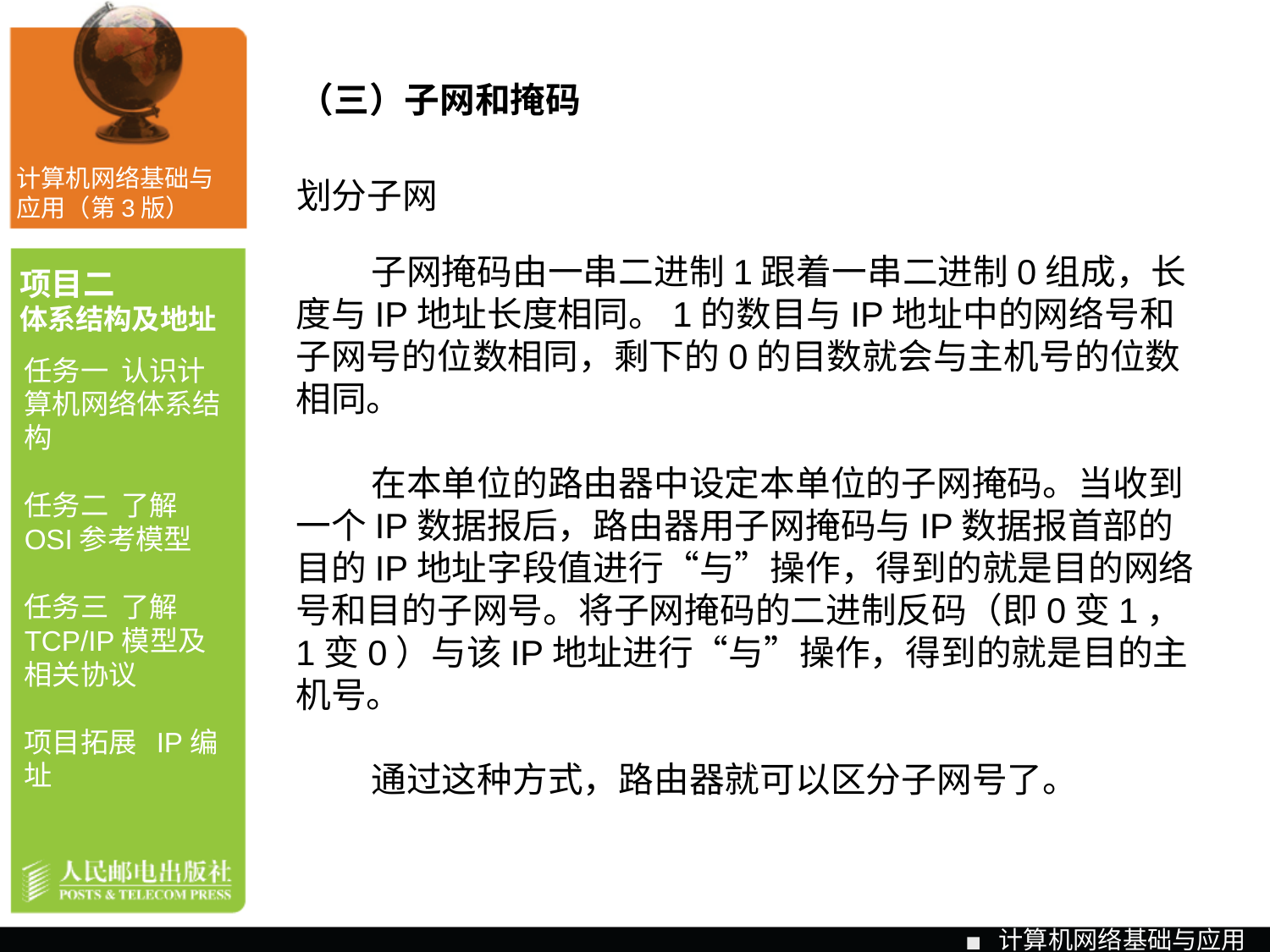

（三）子网和掩码
计算机网络基础与应用（第3版）
划分子网
子网掩码由一串二进制1跟着一串二进制0组成，长度与IP地址长度相同。1的数目与IP地址中的网络号和子网号的位数相同，剩下的0的目数就会与主机号的位数相同。

在本单位的路由器中设定本单位的子网掩码。当收到一个IP数据报后，路由器用子网掩码与IP数据报首部的目的IP地址字段值进行“与”操作，得到的就是目的网络号和目的子网号。将子网掩码的二进制反码（即0变1，1变0）与该IP地址进行“与”操作，得到的就是目的主机号。

通过这种方式，路由器就可以区分子网号了。
项目二
体系结构及地址
任务一  认识计算机网络体系结构

任务二  了解OSI参考模型

任务三  了解TCP/IP模型及相关协议

项目拓展  IP编址

计算机网络基础与应用